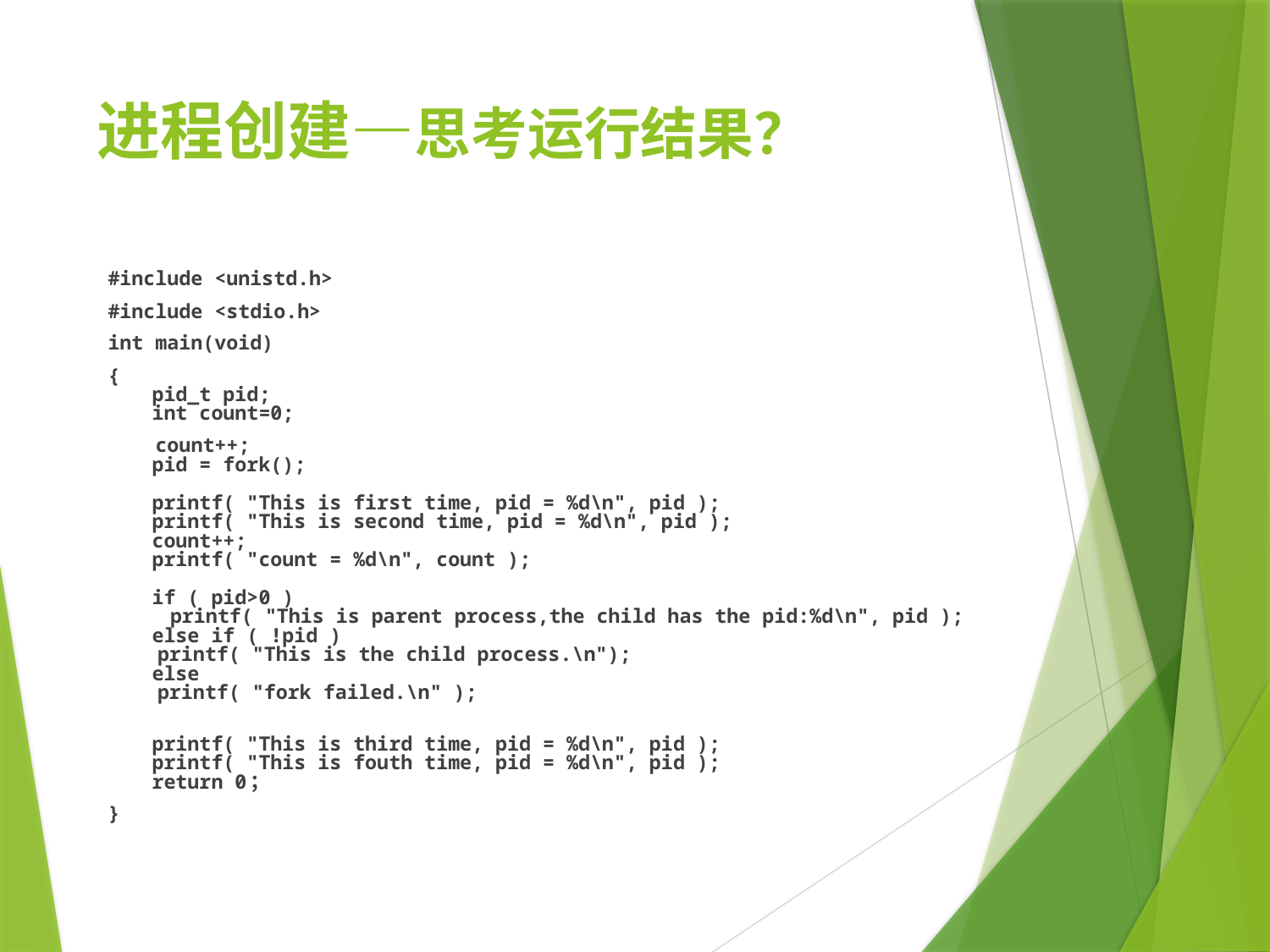

# 进程创建—思考运行结果？
#include <unistd.h>
#include <stdio.h>
int main(void)
{
 pid_t pid;
 int count=0;
    count++;
 pid = fork();
 
 printf( "This is first time, pid = %d\n", pid );
 printf( "This is second time, pid = %d\n", pid ); 
 count++;
 printf( "count = %d\n", count );
 
 if ( pid>0 )
  printf( "This is parent process,the child has the pid:%d\n", pid ); 
 else if ( !pid ) 
  printf( "This is the child process.\n");
 else
  printf( "fork failed.\n" );
 
 printf( "This is third time, pid = %d\n", pid );
 printf( "This is fouth time, pid = %d\n", pid );  
 return 0；
}